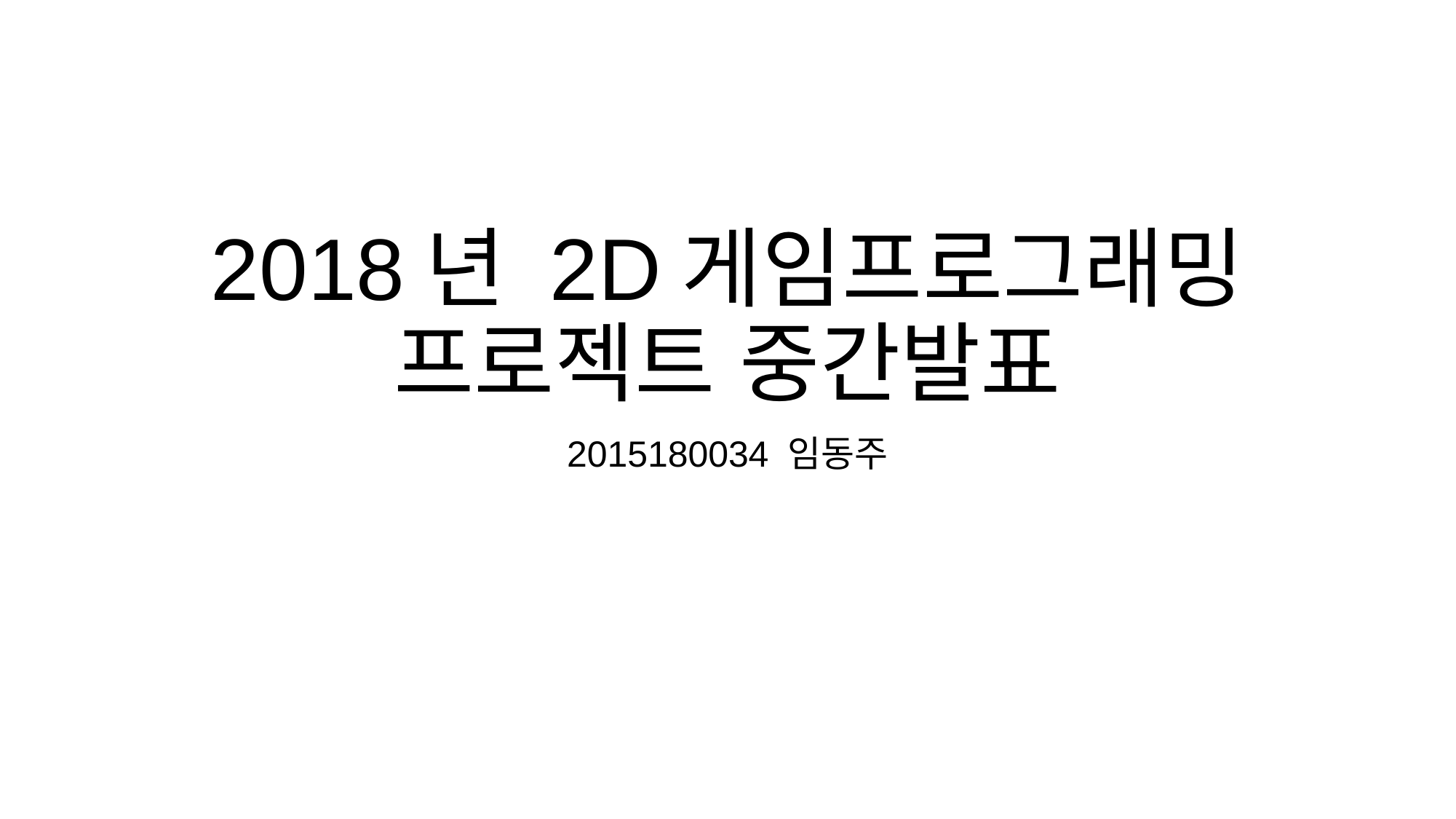

# 2018년 2D게임프로그래밍 프로젝트 중간발표
2015180034 임동주